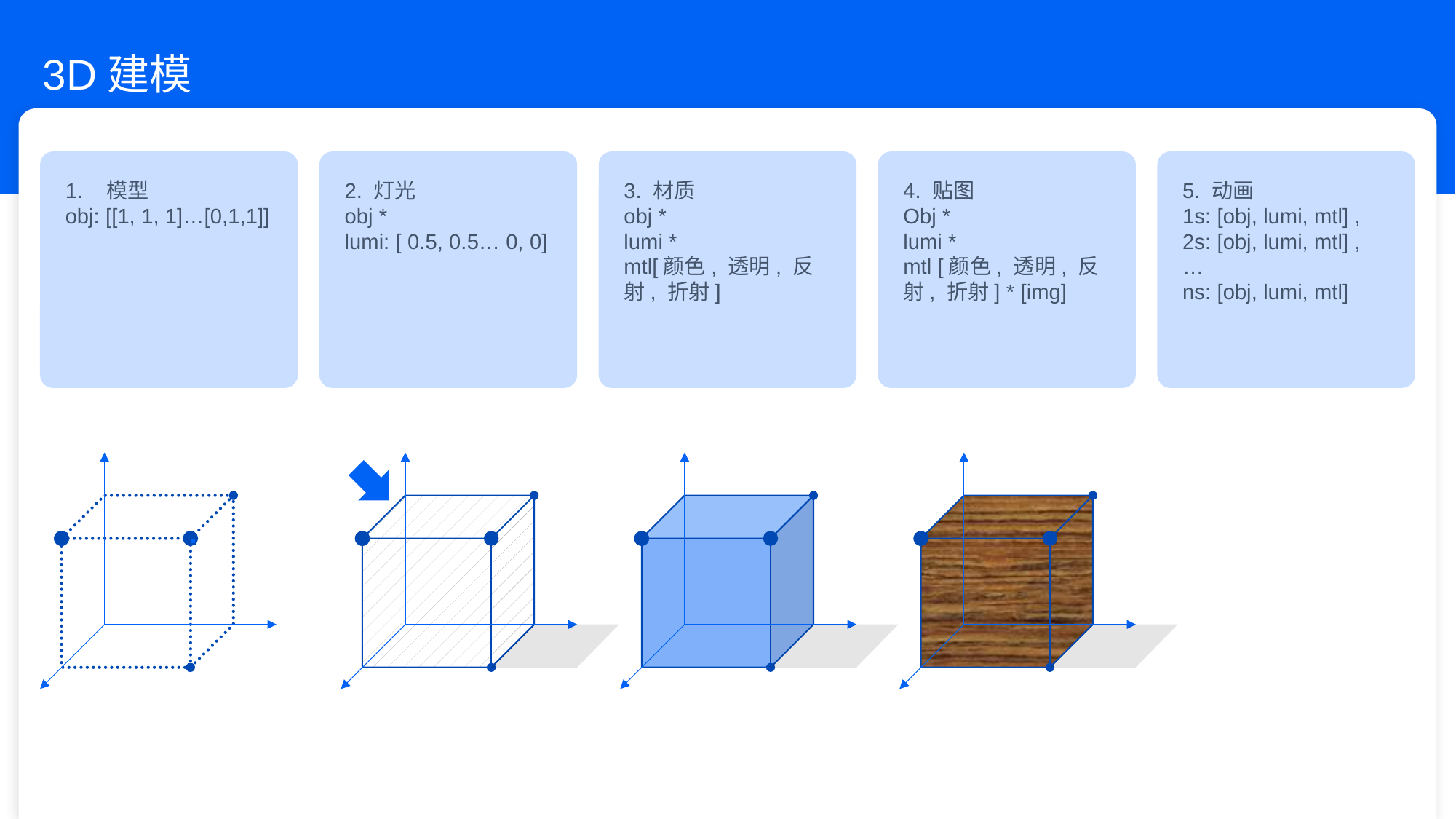

# 3D建模
模型
obj: [[1, 1, 1]…[0,1,1]]
2. 灯光
obj *
lumi: [ 0.5, 0.5… 0, 0]
3. 材质
obj *
lumi *
mtl[颜色, 透明, 反射, 折射]
4. 贴图
Obj *
lumi *
mtl [颜色, 透明, 反射, 折射] * [img]
5. 动画
1s: [obj, lumi, mtl] ,
2s: [obj, lumi, mtl] ,
…
ns: [obj, lumi, mtl]